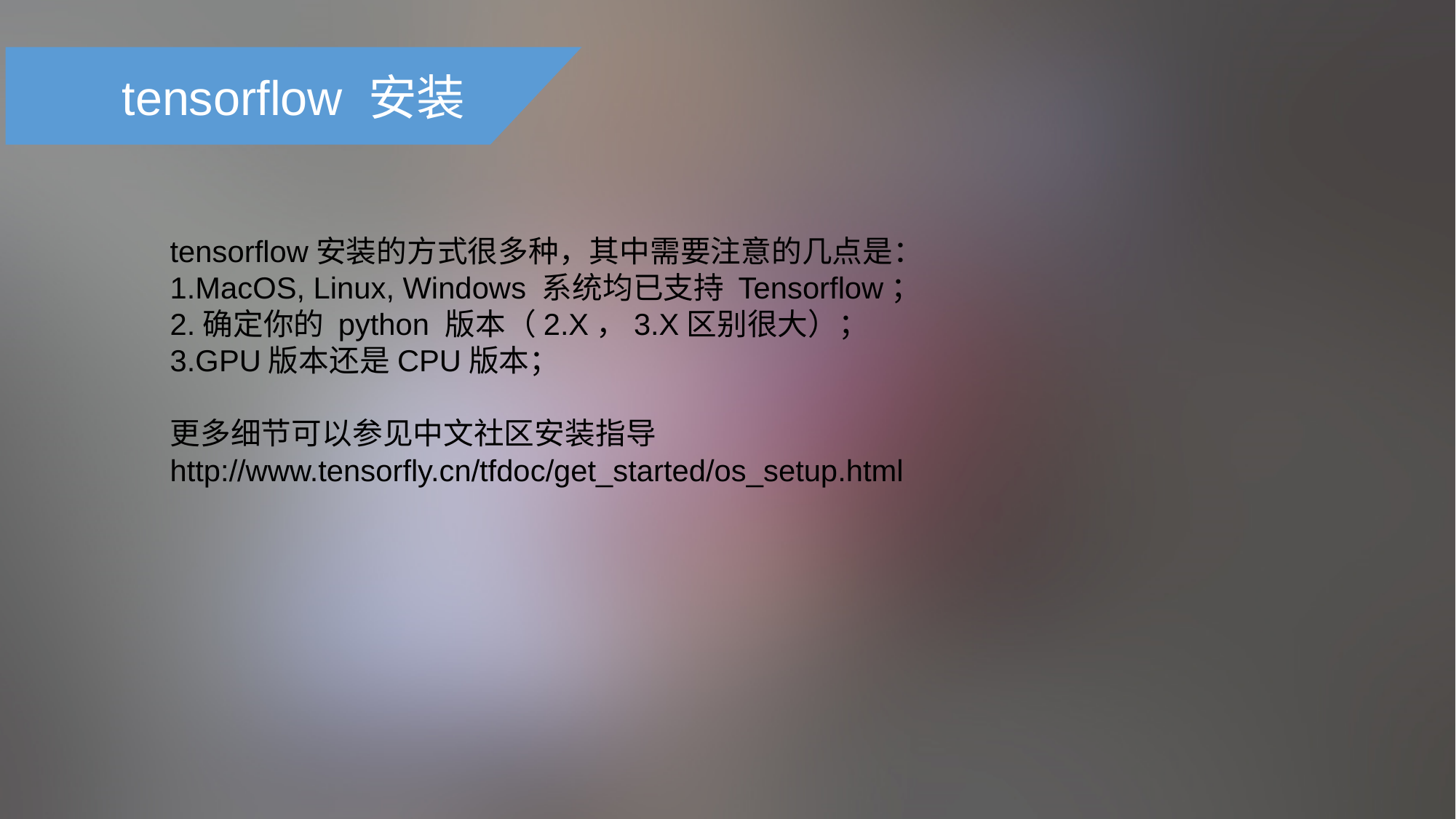

tensorflow 安装
tensorflow安装的方式很多种，其中需要注意的几点是：
1.MacOS, Linux, Windows 系统均已支持 Tensorflow；
2.确定你的 python 版本（2.X，3.X区别很大）；
3.GPU版本还是CPU版本；

更多细节可以参见中文社区安装指导
http://www.tensorfly.cn/tfdoc/get_started/os_setup.html